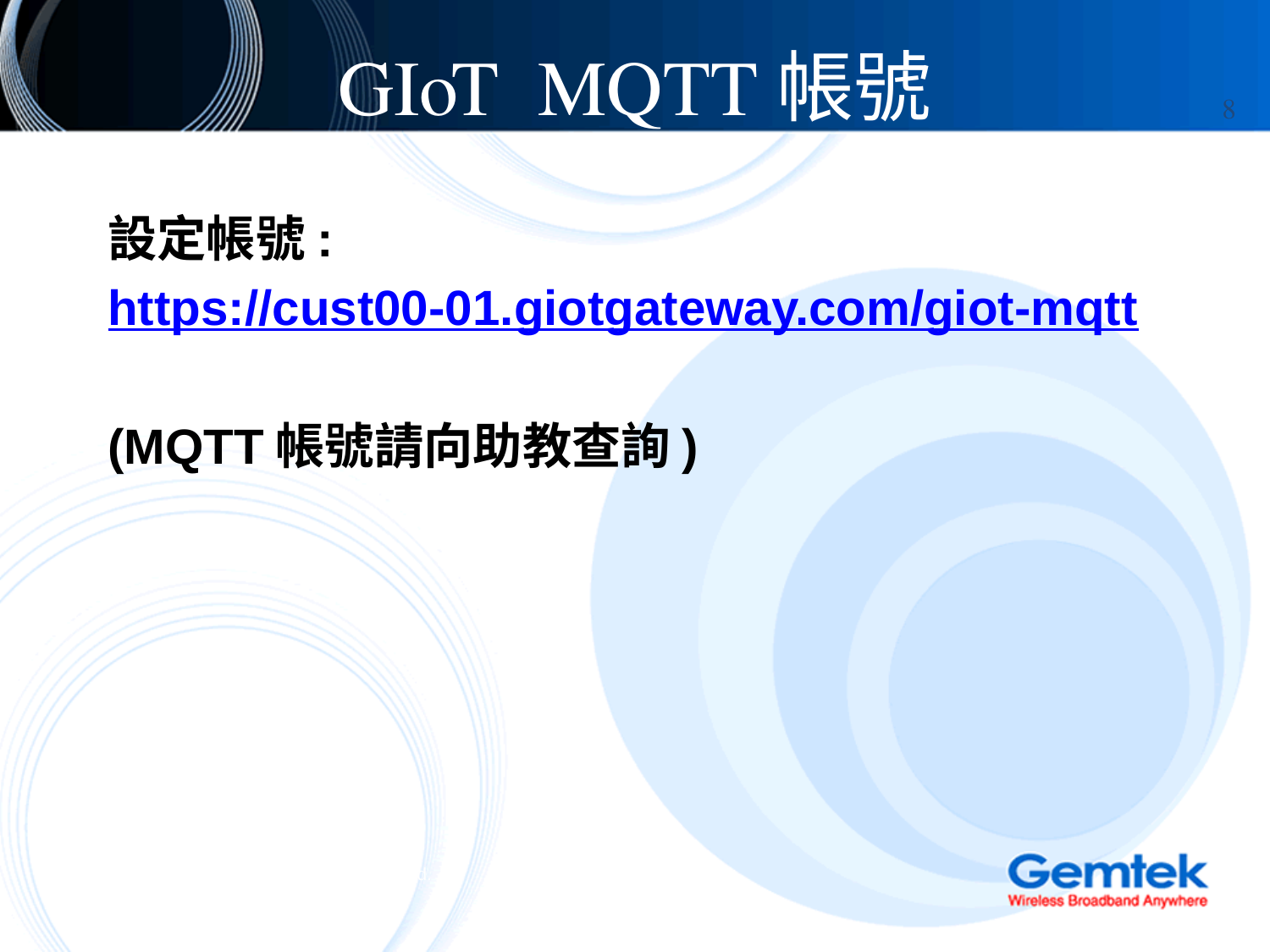

# GIoT  MQTT帳號
8
設定帳號:
https://cust00-01.giotgateway.com/giot-mqtt

(MQTT帳號請向助教查詢)